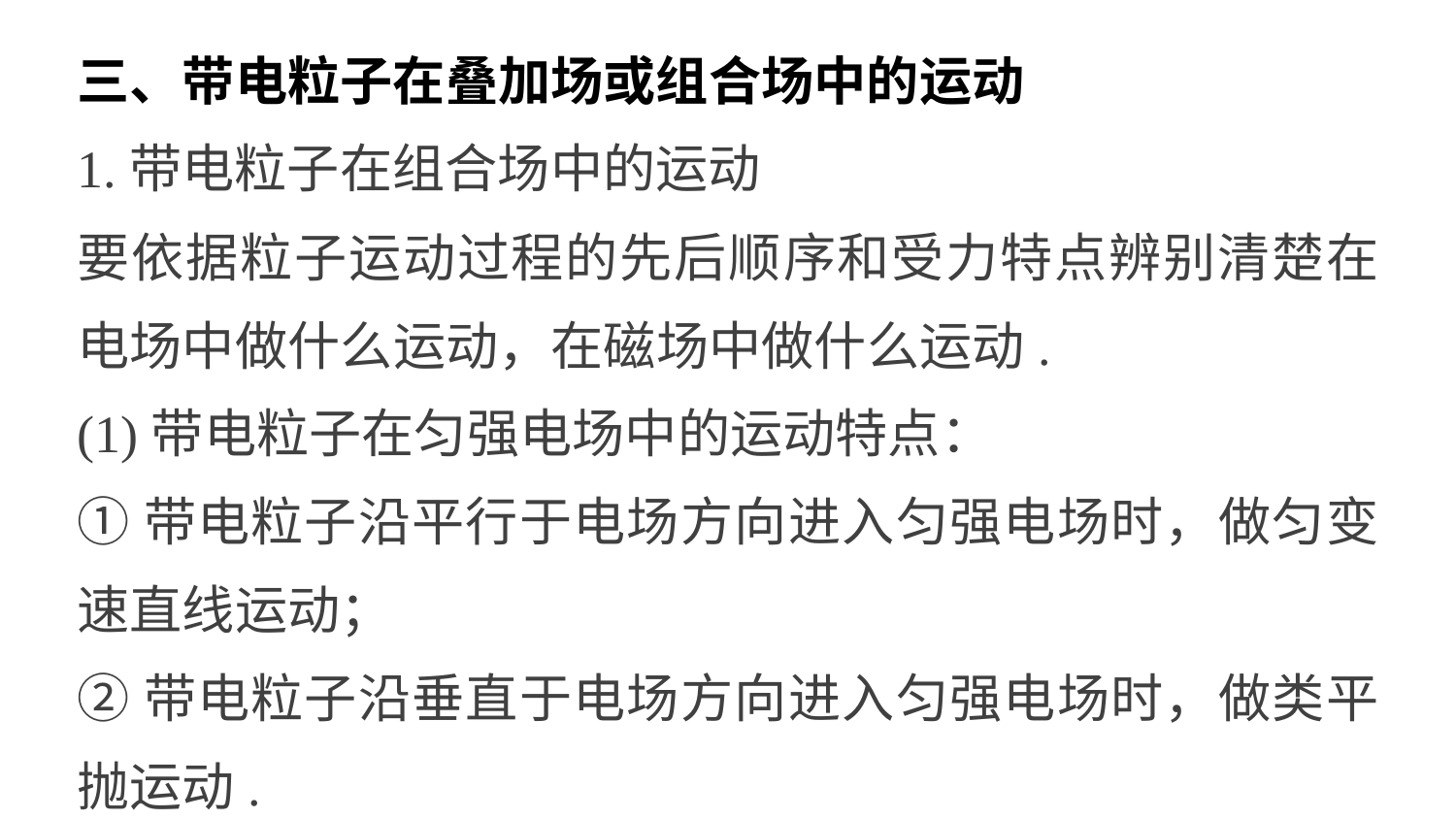

三、带电粒子在叠加场或组合场中的运动
1.带电粒子在组合场中的运动
要依据粒子运动过程的先后顺序和受力特点辨别清楚在电场中做什么运动，在磁场中做什么运动.
(1)带电粒子在匀强电场中的运动特点：
①带电粒子沿平行于电场方向进入匀强电场时，做匀变速直线运动；
②带电粒子沿垂直于电场方向进入匀强电场时，做类平抛运动.